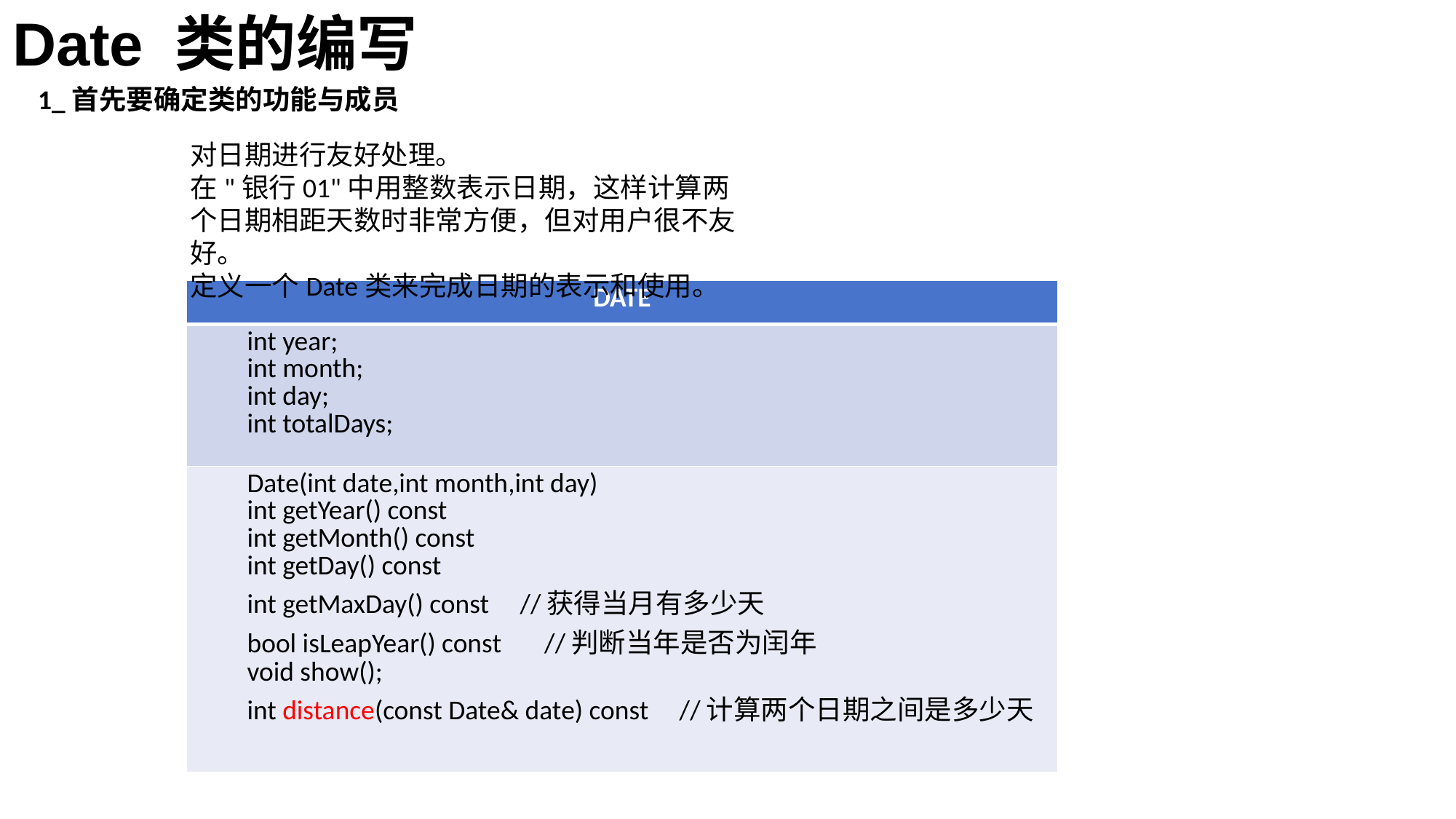

Date 类的编写
1_首先要确定类的功能与成员
对日期进行友好处理。
在"银行01"中用整数表示日期，这样计算两个日期相距天数时非常方便，但对用户很不友好。
定义一个Date类来完成日期的表示和使用。
| DATE |
| --- |
| int year; int month; int day; int totalDays; |
| Date(int date,int month,int day) int getYear() const int getMonth() const int getDay() const int getMaxDay() const //获得当月有多少天 bool isLeapYear() const //判断当年是否为闰年 void show(); int distance(const Date& date) const //计算两个日期之间是多少天 |